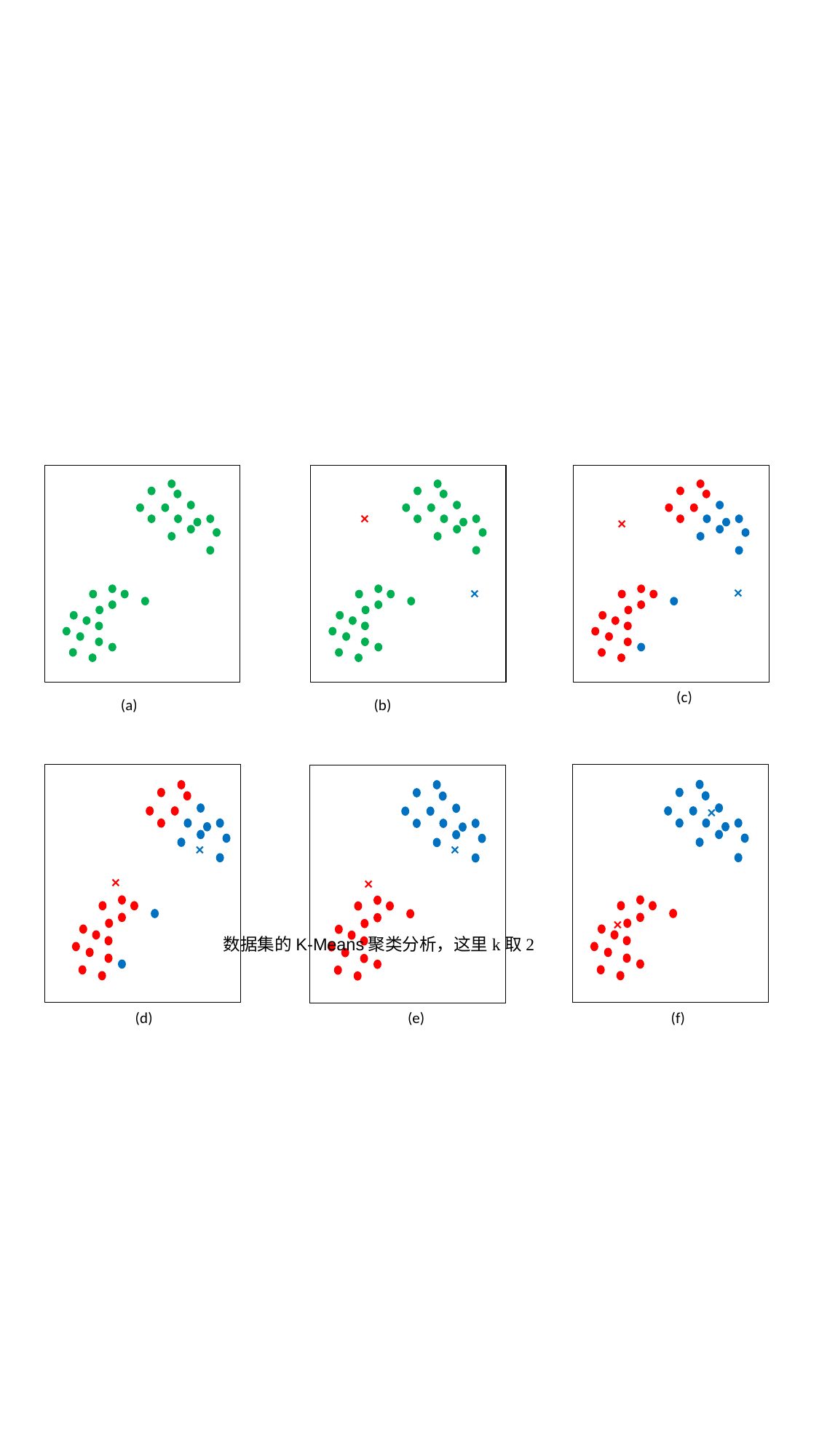

×

×

×
×
(c)
(a)
(b)

×

×

×

×

×

×

(e)
(d)
(f)
数据集的K-Means聚类分析，这里k取2